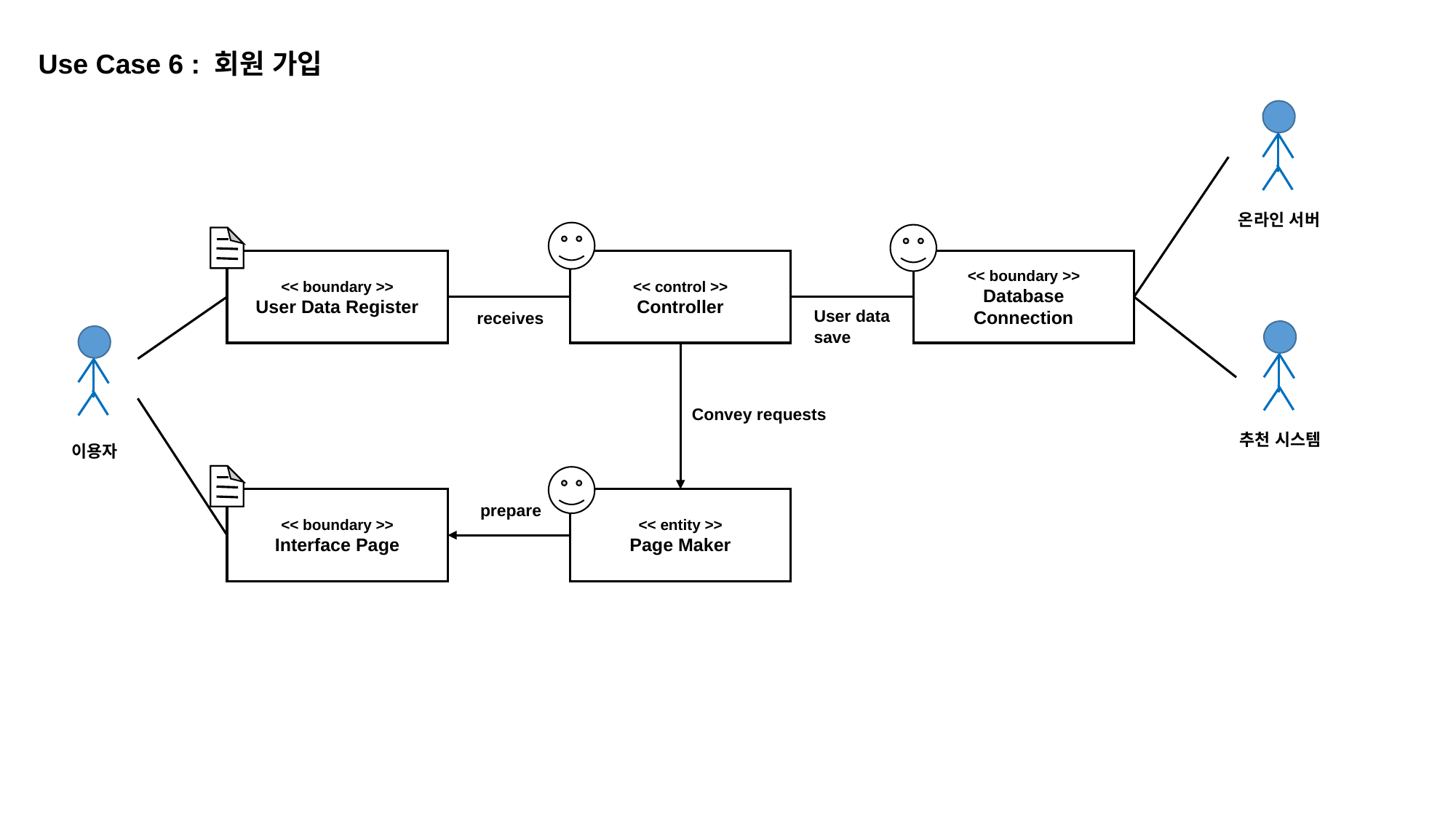

Use Case 6 : 회원 가입

온라인 서버

<< boundary >>
User Data Register
<< control >>
Controller
<< boundary >>
Database
Connection
User data
save
receives

추천 시스템

이용자
Convey requests

<< boundary >>
Interface Page
<< entity >>
Page Maker
prepare